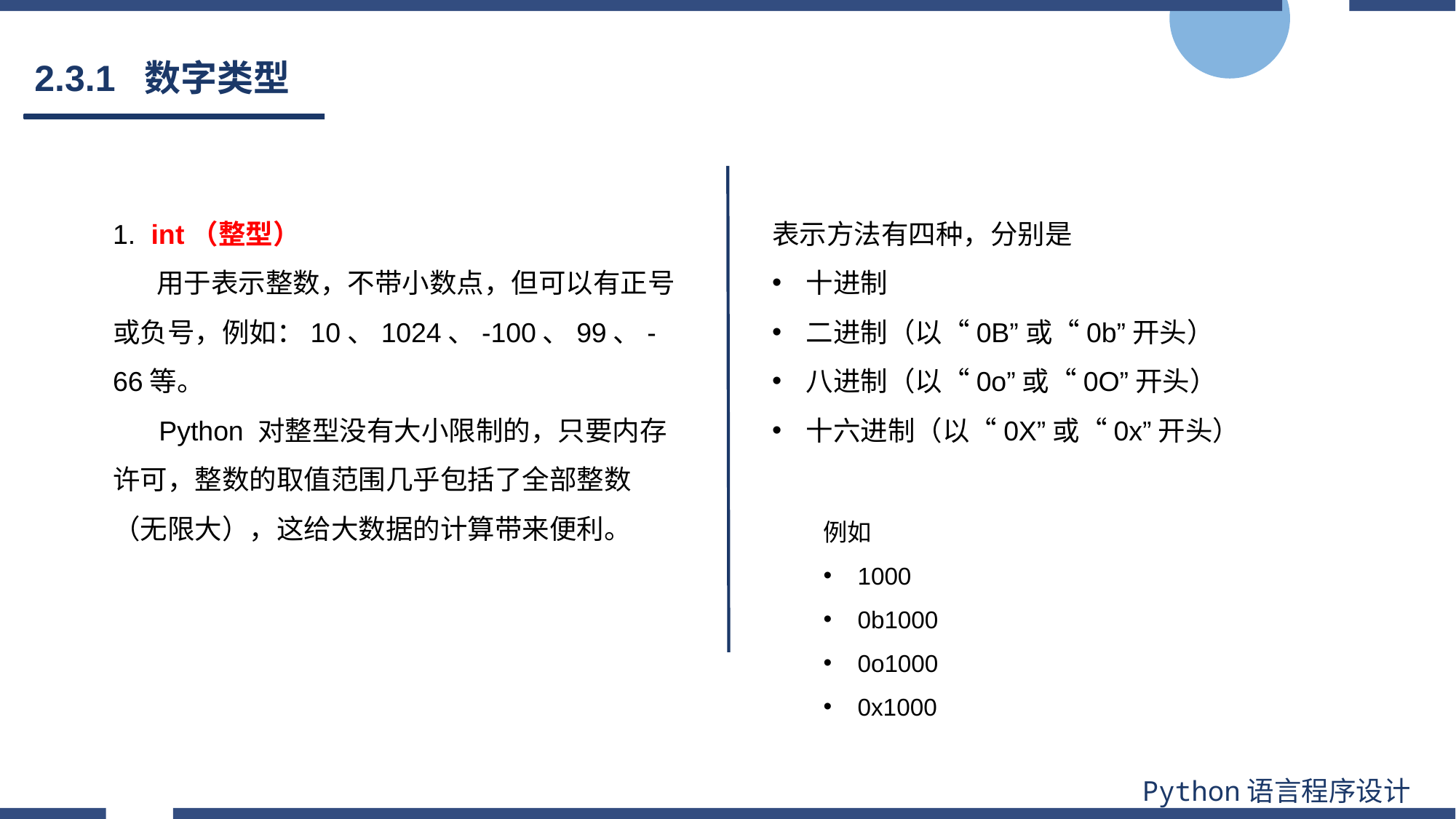

# 2.3.1  数字类型
1.  int（整型）
      用于表示整数，不带小数点，但可以有正号或负号，例如：10、1024、-100、99、-66等。
      Python 对整型没有大小限制的，只要内存许可，整数的取值范围几乎包括了全部整数（无限大），这给大数据的计算带来便利。
表示方法有四种，分别是
十进制
二进制（以“0B”或“0b”开头）
八进制（以“0o”或“0O”开头）
十六进制（以“0X”或“0x”开头）
例如
1000
0b1000
0o1000
0x1000